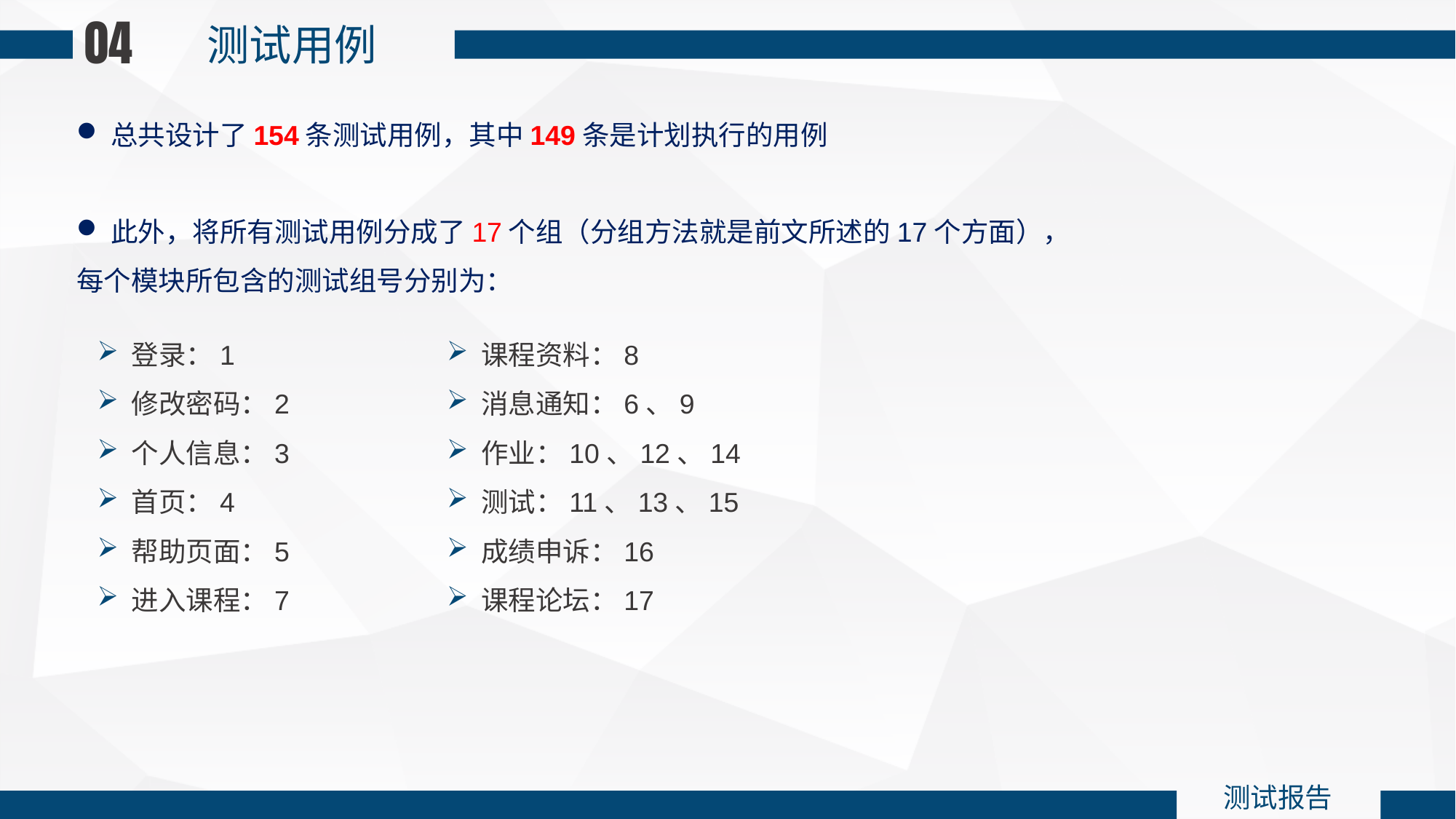

04
测试用例

总共设计了154条测试用例，其中149条是计划执行的用例

此外，将所有测试用例分成了17个组（分组方法就是前文所述的17个方面），
每个模块所包含的测试组号分别为：

登录：1
修改密码：2
个人信息：3
首页：4
帮助页面：5
进入课程：7

课程资料：8
消息通知：6、9
作业：10、12、14
测试：11、13、15
成绩申诉：16
课程论坛：17
测试报告